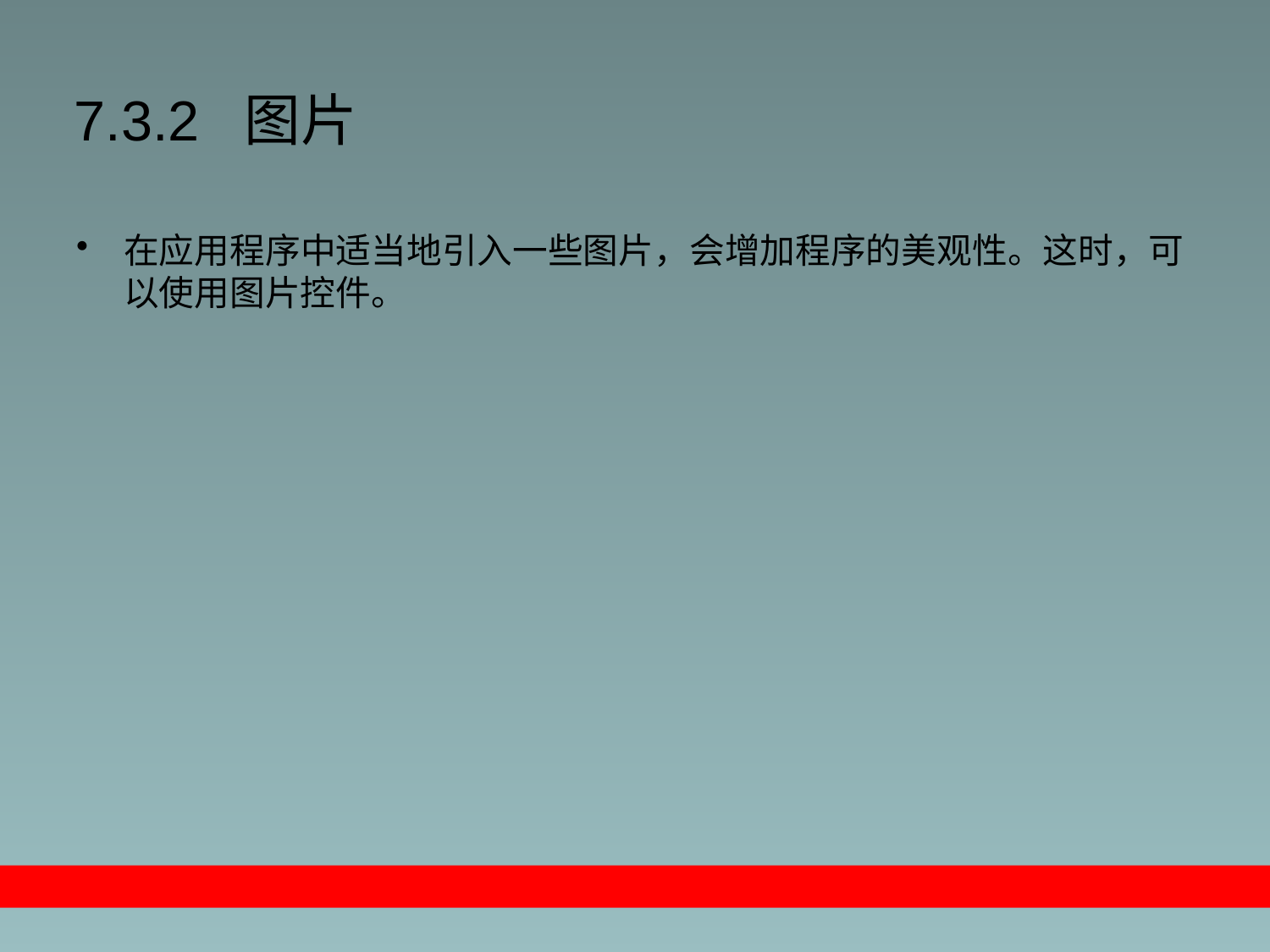

# 7.3.2  图片
在应用程序中适当地引入一些图片，会增加程序的美观性。这时，可以使用图片控件。